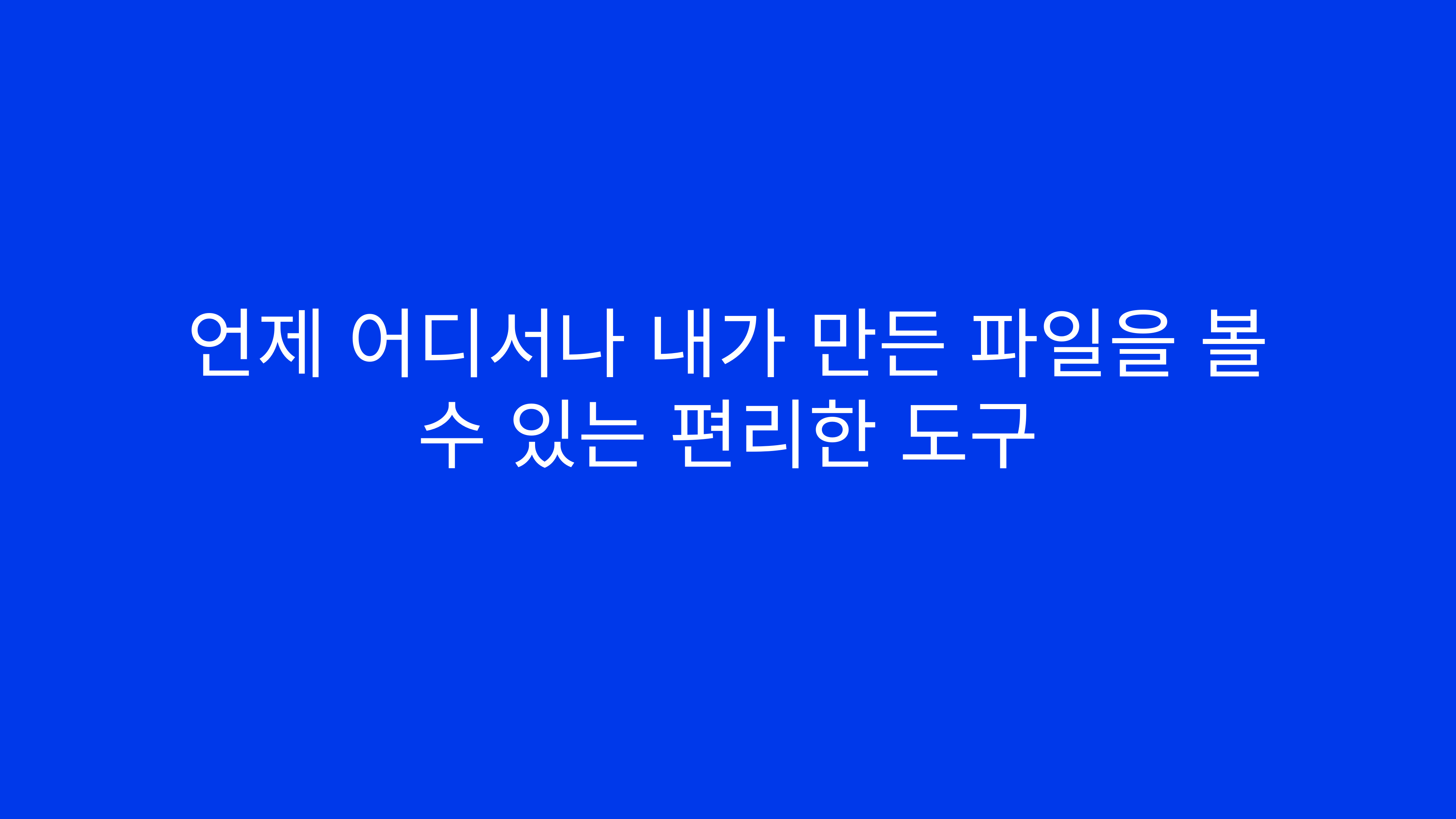

언제 어디서나 내가 만든 파일을 볼 수 있는 편리한 도구